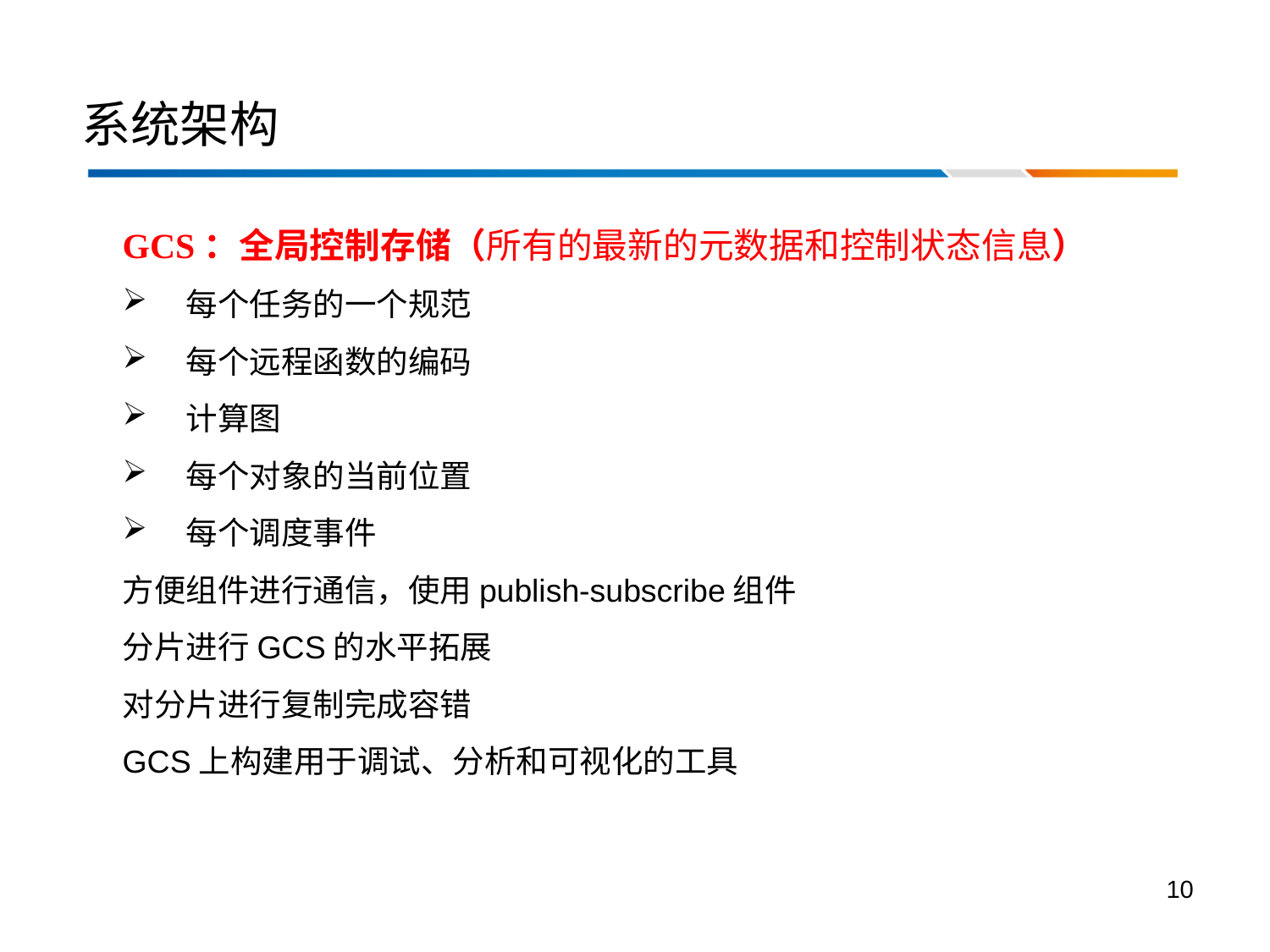

# 系统架构
GCS：全局控制存储（所有的最新的元数据和控制状态信息）
每个任务的一个规范
每个远程函数的编码
计算图
每个对象的当前位置
每个调度事件
方便组件进行通信，使用publish-subscribe组件
分片进行GCS的水平拓展
对分片进行复制完成容错
GCS上构建用于调试、分析和可视化的工具

10